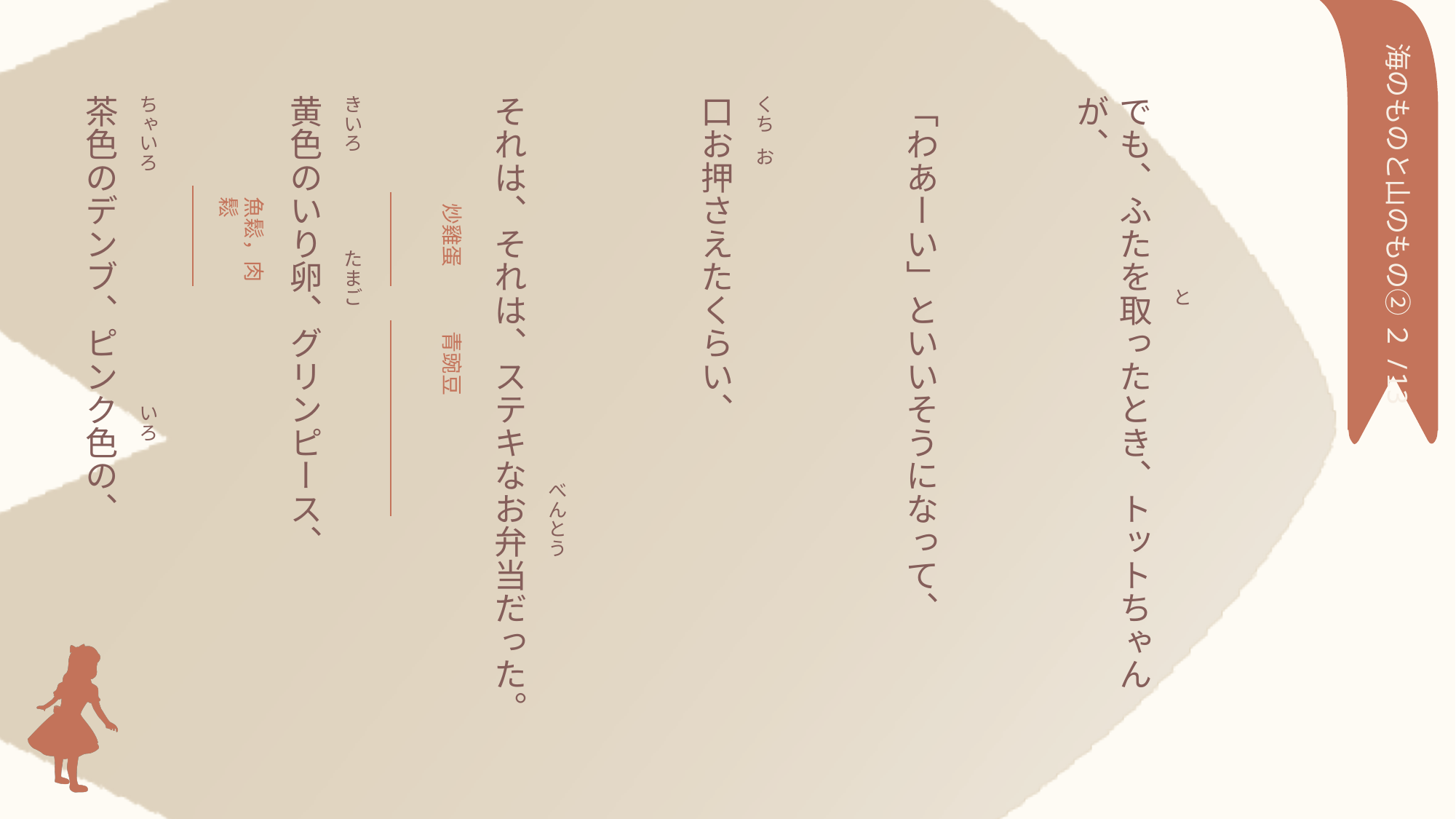

海のものと山のもの② ２/13
　　　　　　　　　　と
でも、ふたを取ったとき、トットちゃんが、

「わあーい」といいそうになって、

くち   お
口お押さえたくらい、

　　　　　　　　　　　　　　　　　　　　べんとう
それは、それは、ステキなお弁当だった。

きいろ　　　　　たまご
黄色のいり卵、グリンピース、

ちゃいろ　　　　　　　　　　　　いろ
茶色のデンブ、ピンク色の、
魚鬆，肉鬆
炒雞蛋
青豌豆